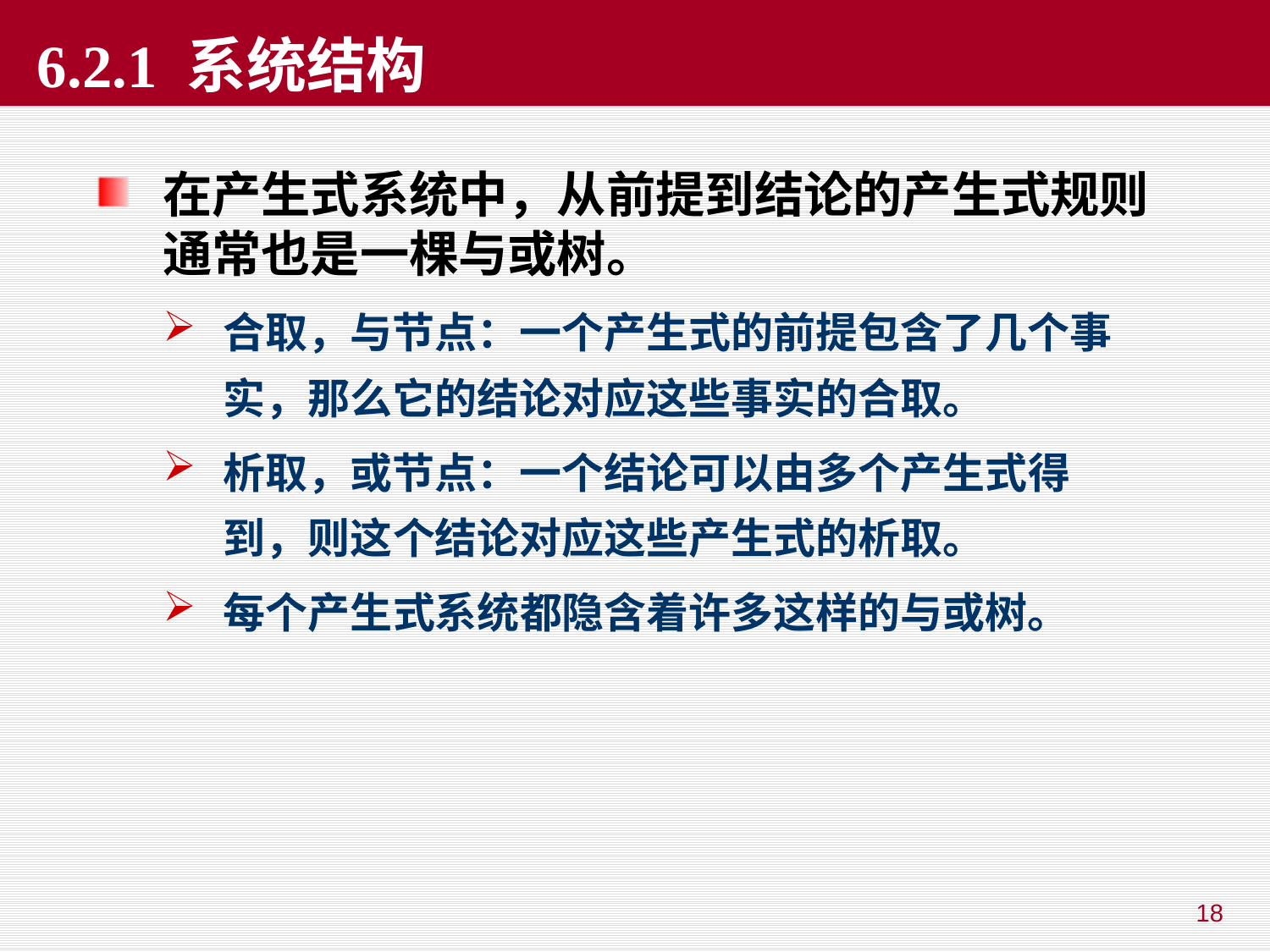

# 6.2.1 系统结构

在产生式系统中，从前提到结论的产生式规则通常也是一棵与或树。
合取，与节点：一个产生式的前提包含了几个事实，那么它的结论对应这些事实的合取。
析取，或节点：一个结论可以由多个产生式得到，则这个结论对应这些产生式的析取。
每个产生式系统都隐含着许多这样的与或树。
18